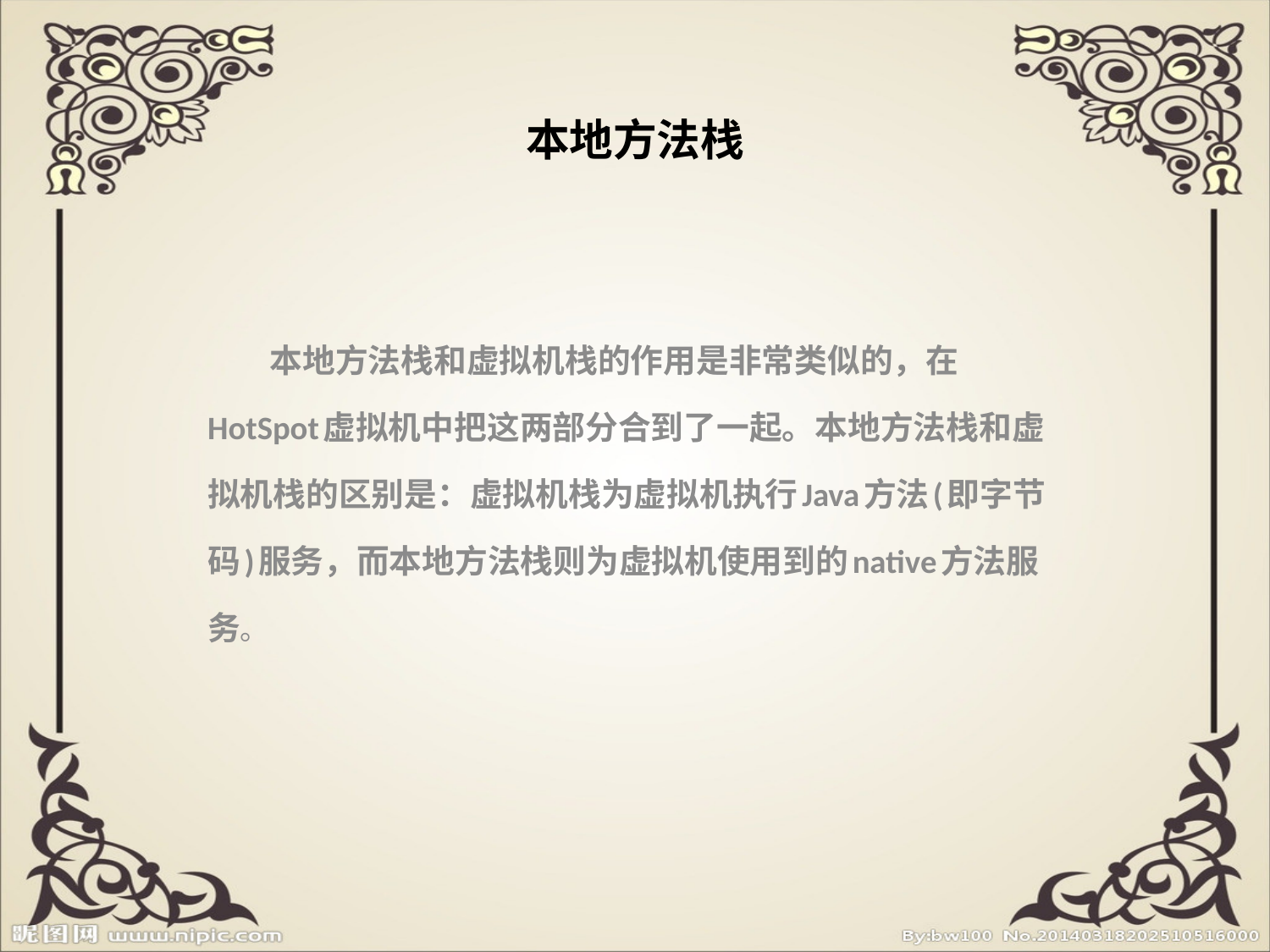

# 本地方法栈
	本地方法栈和虚拟机栈的作用是非常类似的，在HotSpot虚拟机中把这两部分合到了一起。本地方法栈和虚拟机栈的区别是：虚拟机栈为虚拟机执行Java方法(即字节码)服务，而本地方法栈则为虚拟机使用到的native方法服务。